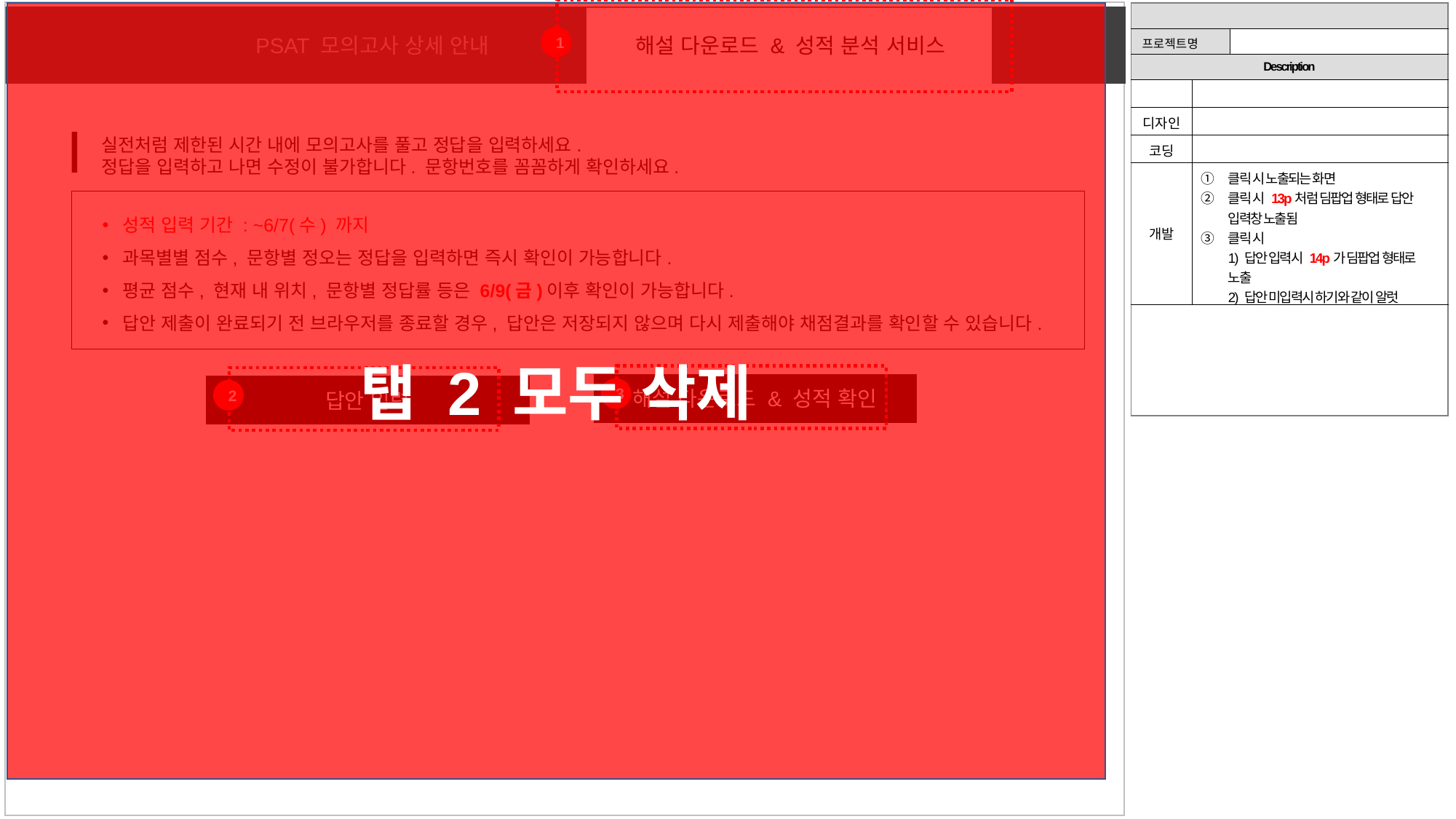

탭 2 모두 삭제
|  |  |  |
| --- | --- | --- |
| 프로젝트명 |  |  |
| Description |  |  |
|  |  |  |
| 디자인 |  |  |
| 코딩 |  |  |
| 개발 | 클릭 시 노출되는 화면 클릭 시 13p처럼 딤팝업 형태로 답안 입력창 노출됨 클릭 시 1) 답안 입력시 14p가 딤팝업 형태로 노출 2) 답안 미입력시 하기와 같이 알럿 “답안 입력 후 확인 가능합니다.” |  |
|  |  |  |

1
해설 다운로드 & 성적 분석 서비스
PSAT 모의고사 상세 안내
실전처럼 제한된 시간 내에 모의고사를 풀고 정답을 입력하세요.
정답을 입력하고 나면 수정이 불가합니다. 문항번호를 꼼꼼하게 확인하세요.

성적 입력 기간 : ~6/7(수) 까지
과목별별 점수, 문항별 정오는 정답을 입력하면 즉시 확인이 가능합니다.
평균 점수, 현재 내 위치, 문항별 정답률 등은 6/9(금)이후 확인이 가능합니다.
답안 제출이 완료되기 전 브라우저를 종료할 경우, 답안은 저장되지 않으며 다시 제출해야 채점결과를 확인할 수 있습니다.

해설 다운로드 & 성적 확인
답안 입력
3
2